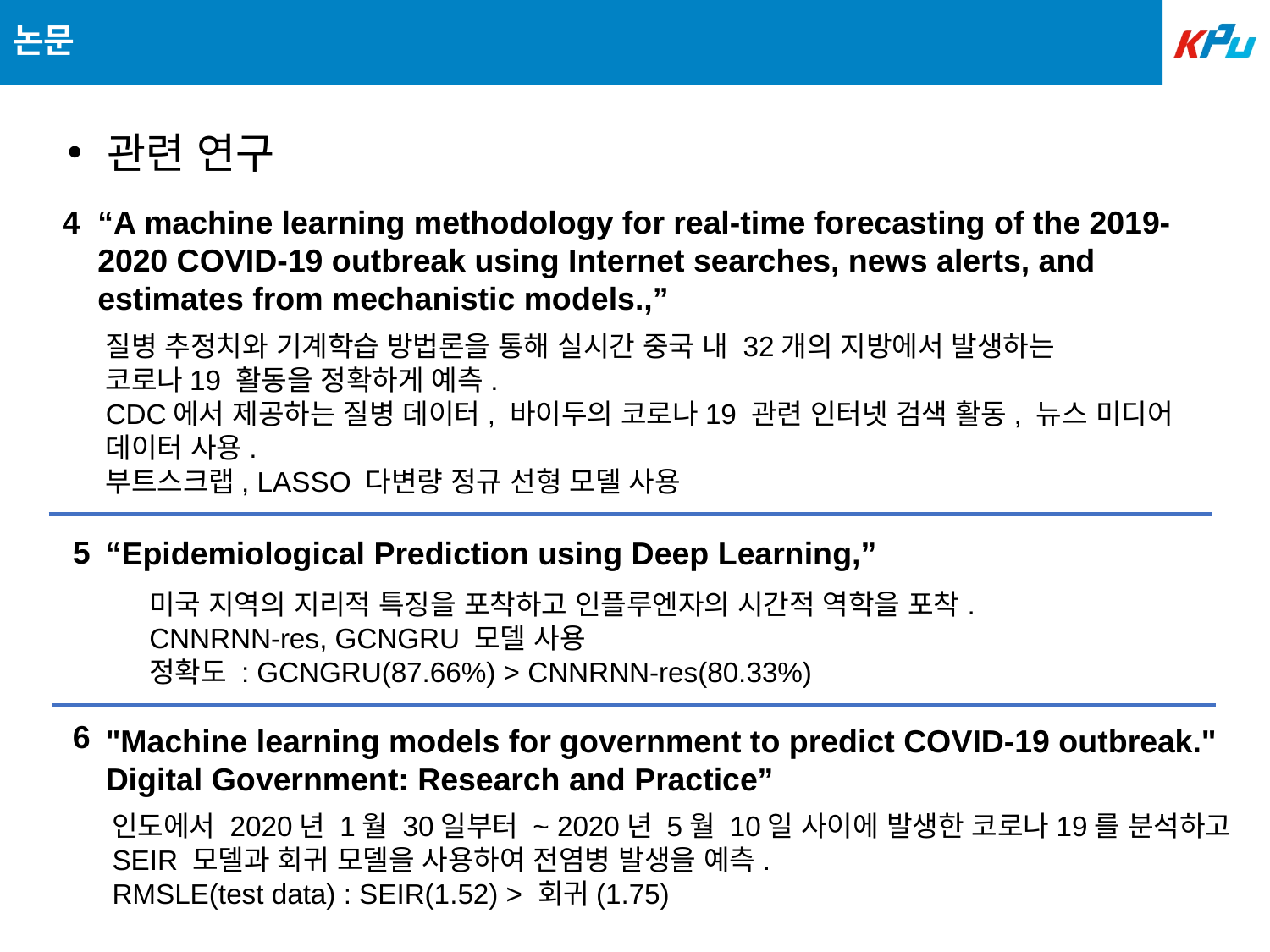

# 논문
관련 연구
4
“A machine learning methodology for real-time forecasting of the 2019-2020 COVID-19 outbreak using Internet searches, news alerts, and estimates from mechanistic models.,”
질병 추정치와 기계학습 방법론을 통해 실시간 중국 내 32개의 지방에서 발생하는
코로나19 활동을 정확하게 예측.
CDC에서 제공하는 질병 데이터, 바이두의 코로나19 관련 인터넷 검색 활동, 뉴스 미디어 데이터 사용.
부트스크랩, LASSO 다변량 정규 선형 모델 사용

5
“Epidemiological Prediction using Deep Learning,”
미국 지역의 지리적 특징을 포착하고 인플루엔자의 시간적 역학을 포착.
CNNRNN-res, GCNGRU 모델 사용
정확도 : GCNGRU(87.66%) > CNNRNN-res(80.33%)
6
인도에서 2020년 1월 30일부터 ~ 2020년 5월 10일 사이에 발생한 코로나19를 분석하고
SEIR 모델과 회귀 모델을 사용하여 전염병 발생을 예측.
RMSLE(test data) : SEIR(1.52) > 회귀(1.75)
"Machine learning models for government to predict COVID-19 outbreak." Digital Government: Research and Practice”